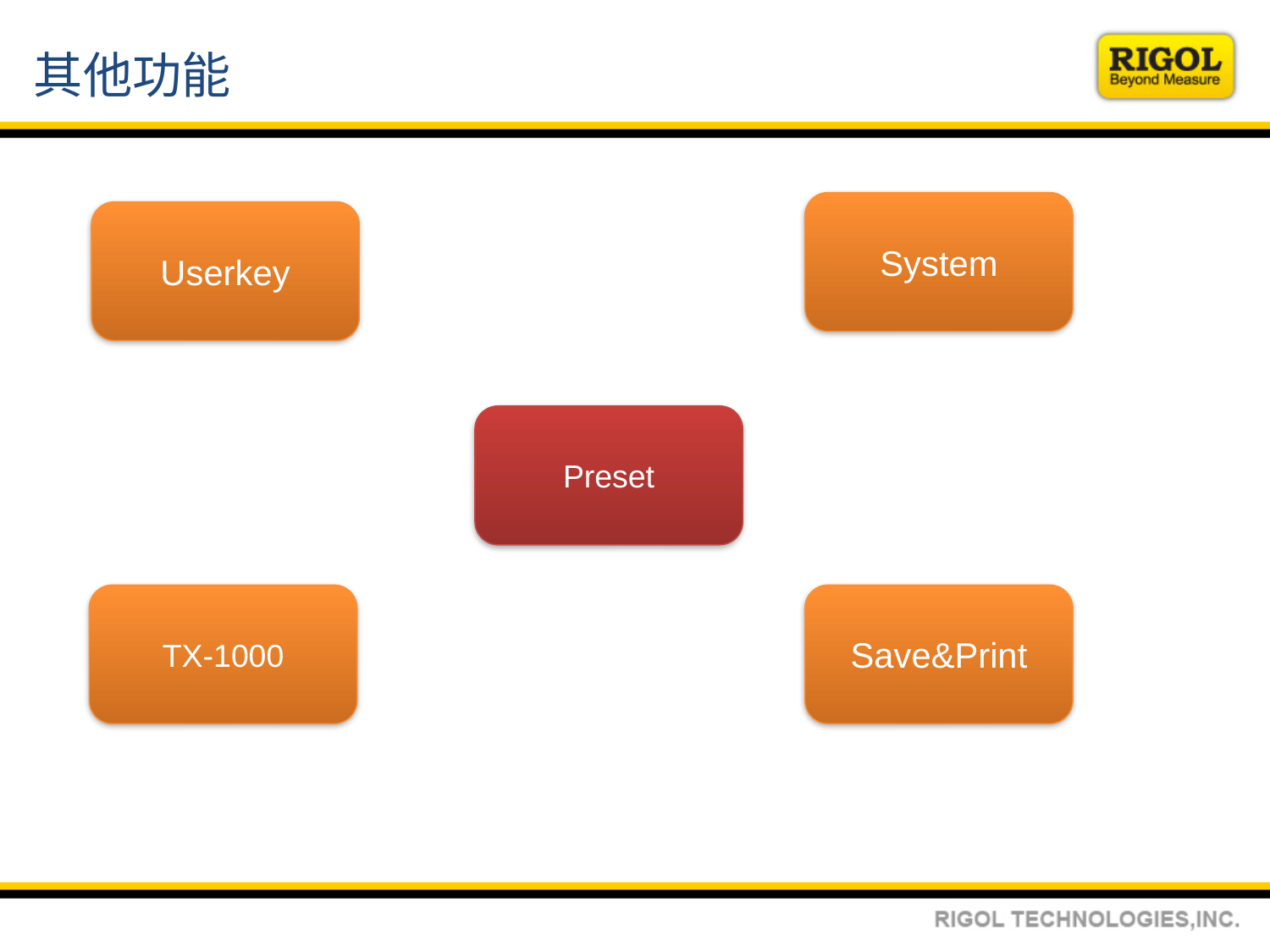

# 其他功能
System
Userkey
Preset
TX-1000
Save&Print